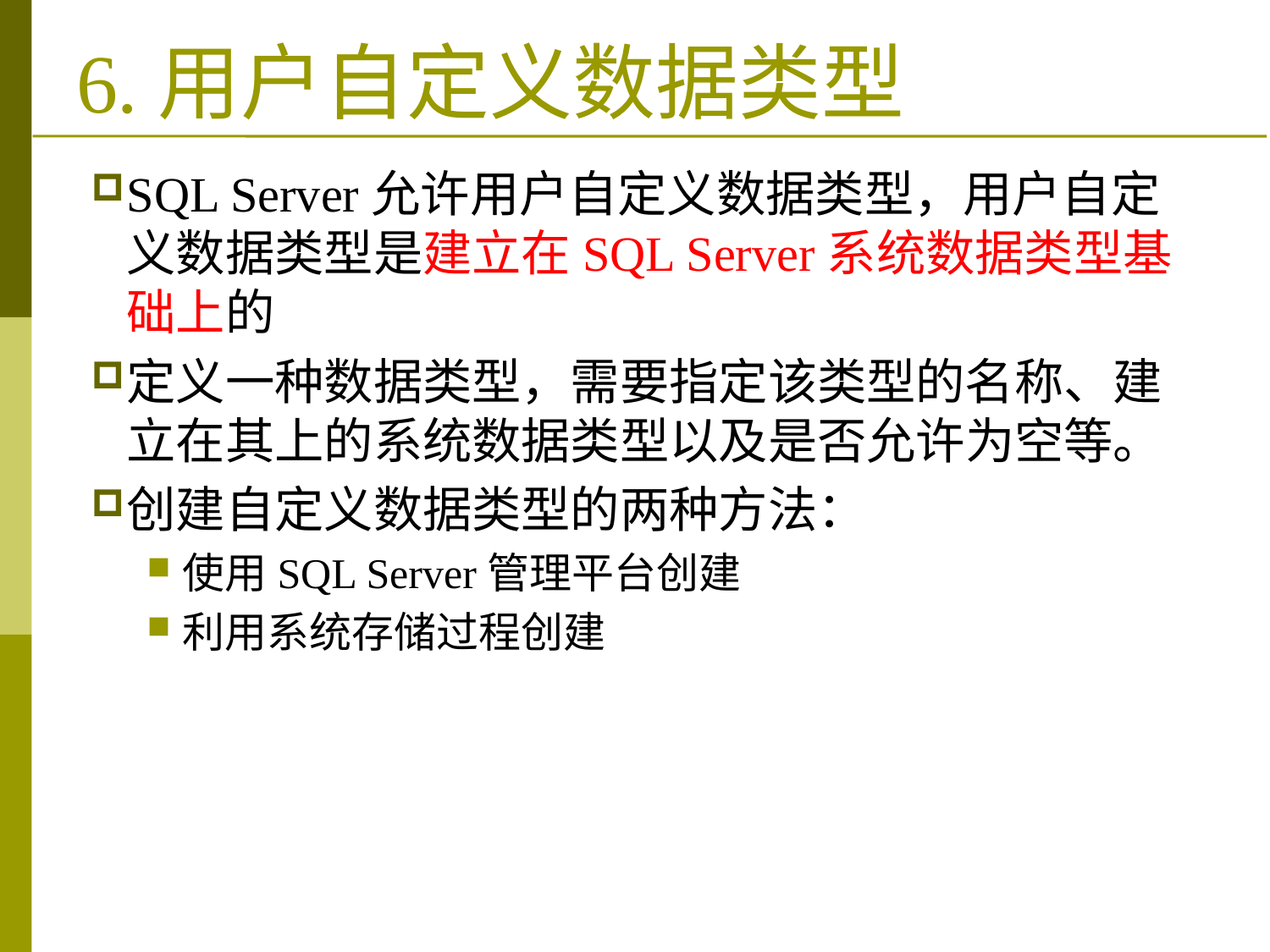

# 6.用户自定义数据类型
SQL Server允许用户自定义数据类型，用户自定义数据类型是建立在SQL Server系统数据类型基础上的
定义一种数据类型，需要指定该类型的名称、建立在其上的系统数据类型以及是否允许为空等。
创建自定义数据类型的两种方法：
使用SQL Server管理平台创建
利用系统存储过程创建